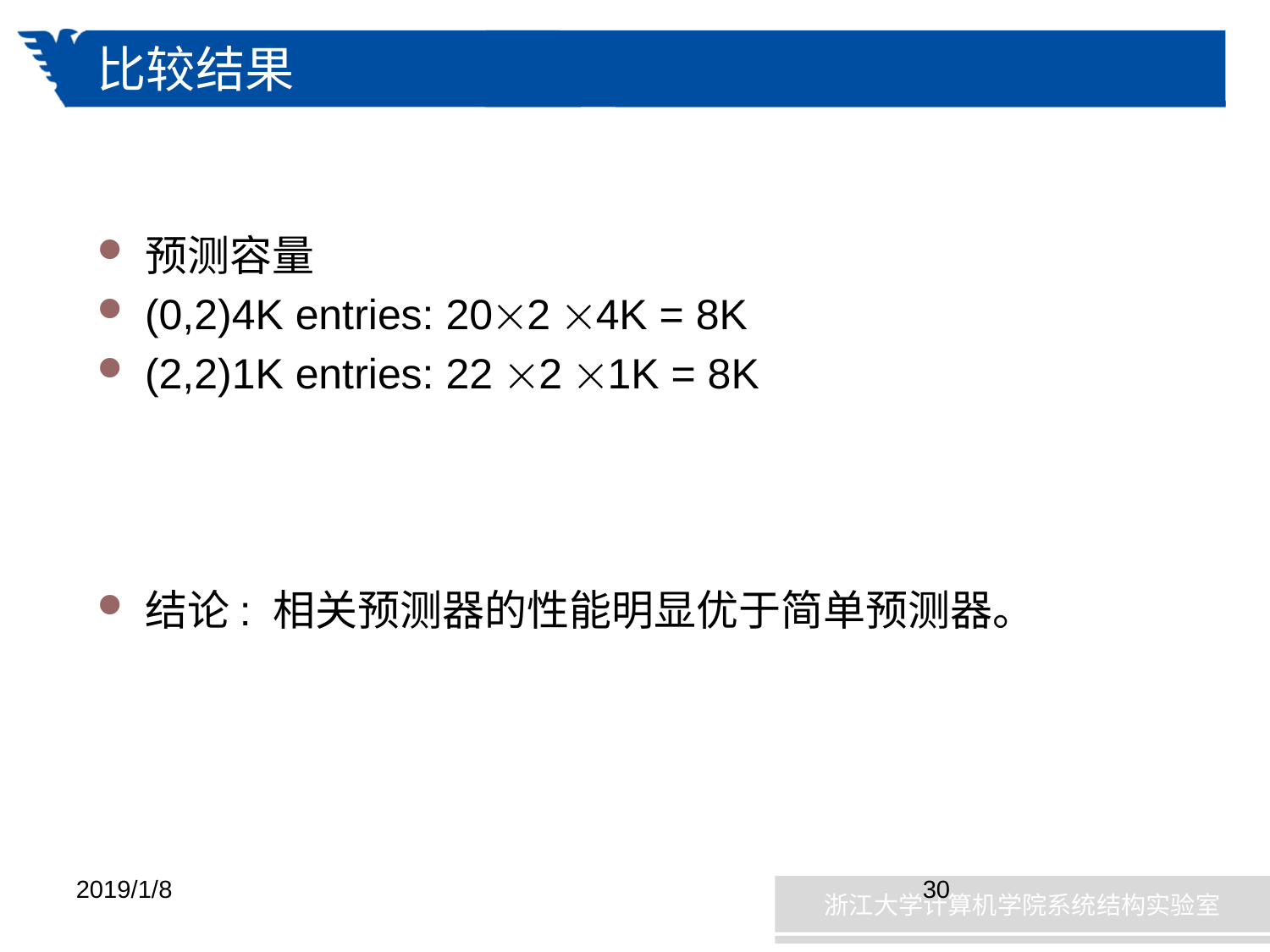

# 比较结果
预测容量
(0,2)4K entries: 20×2 ×4K = 8K
(2,2)1K entries: 22 ×2 ×1K = 8K

结论: 相关预测器的性能明显优于简单预测器。

2019/1/8
30